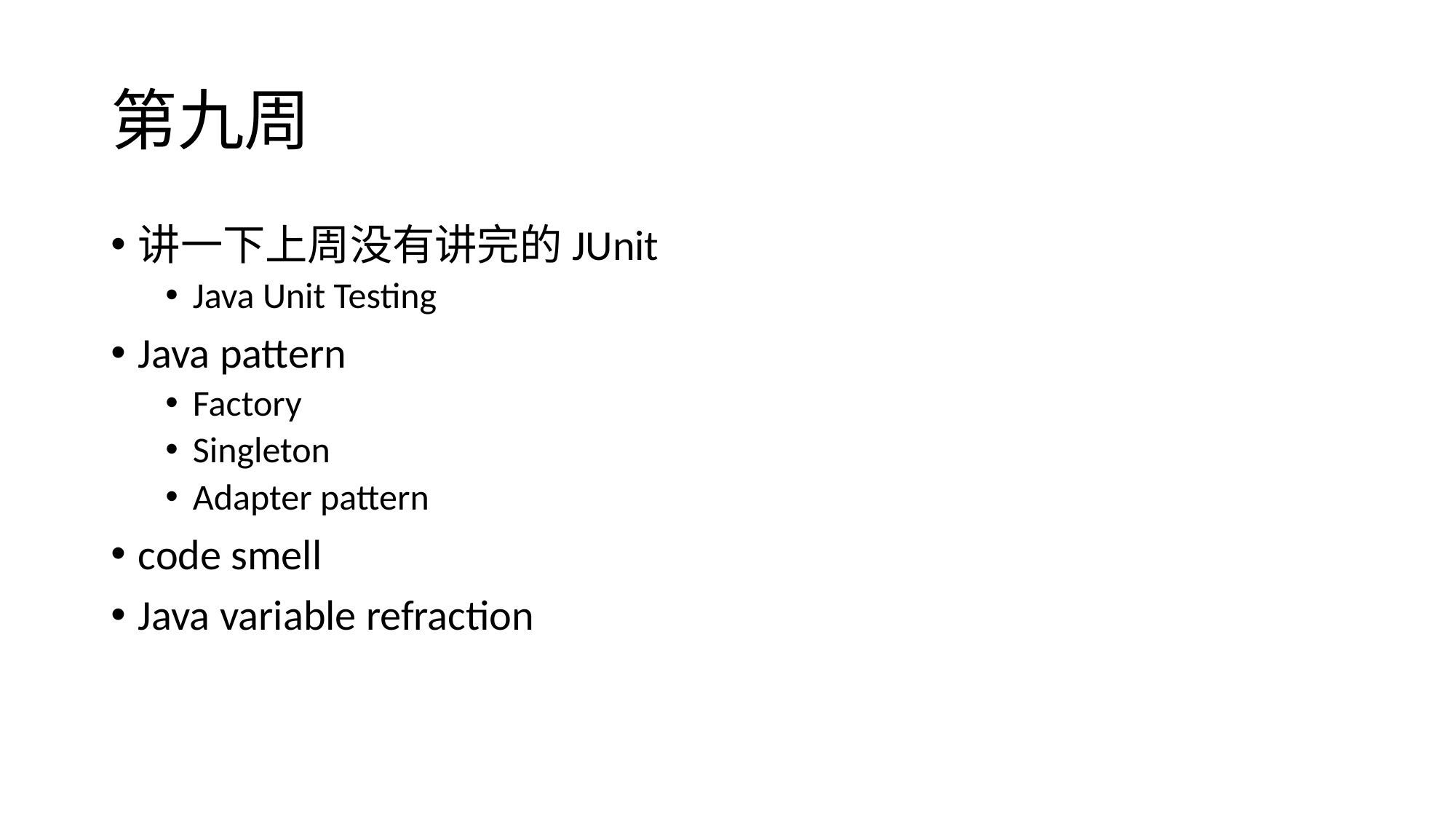

# 第九周
讲一下上周没有讲完的JUnit
Java Unit Testing
Java pattern
Factory
Singleton
Adapter pattern
code smell
Java variable refraction